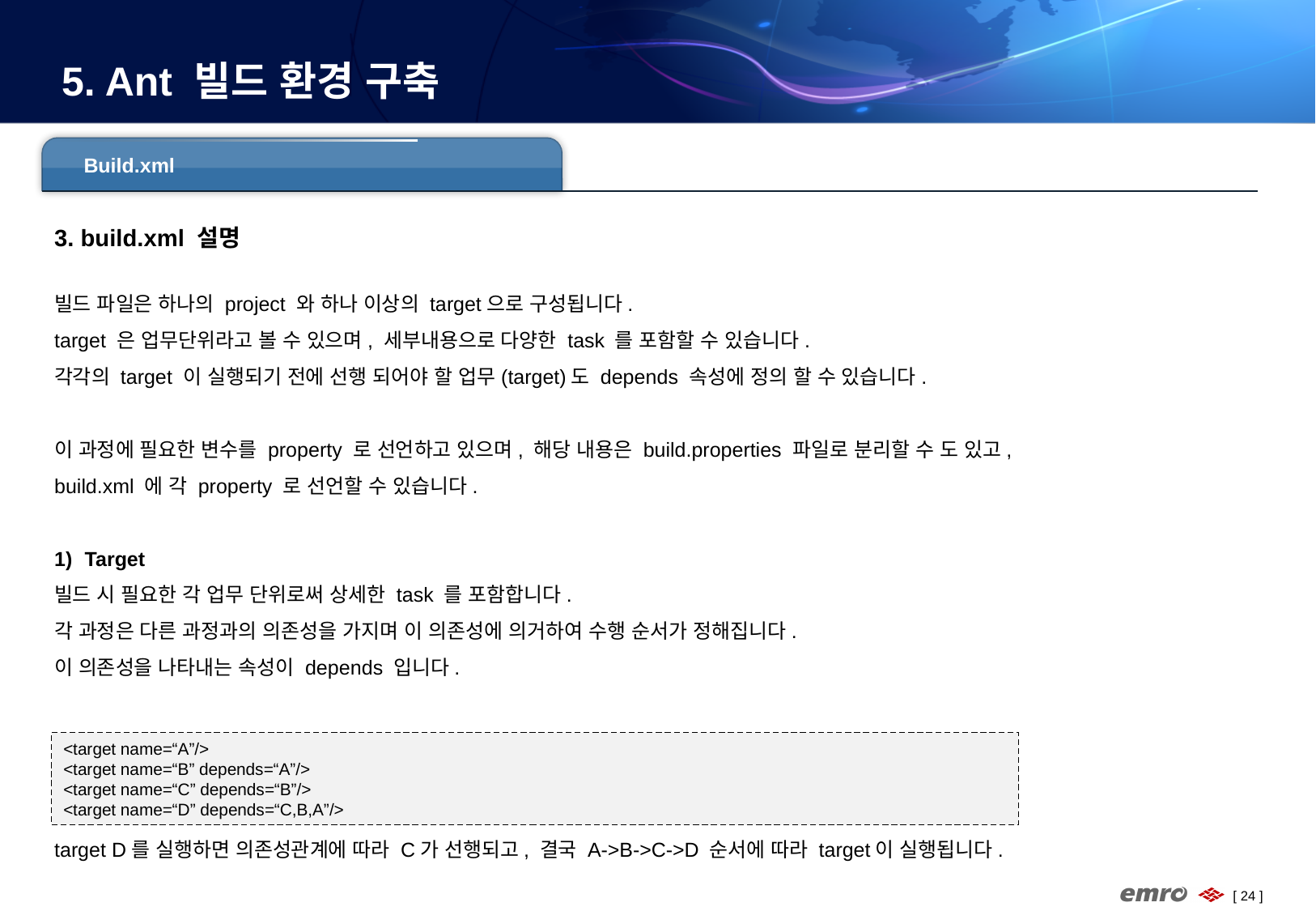

# 5. Ant 빌드 환경 구축

Build.xml

3. build.xml 설명

빌드 파일은 하나의 project 와 하나 이상의 target으로 구성됩니다.
target 은 업무단위라고 볼 수 있으며, 세부내용으로 다양한 task 를 포함할 수 있습니다.
각각의 target 이 실행되기 전에 선행 되어야 할 업무(target)도 depends 속성에 정의 할 수 있습니다.

이 과정에 필요한 변수를 property 로 선언하고 있으며, 해당 내용은 build.properties 파일로 분리할 수 도 있고,
build.xml 에 각 property 로 선언할 수 있습니다.

Target
빌드 시 필요한 각 업무 단위로써 상세한 task 를 포함합니다.
각 과정은 다른 과정과의 의존성을 가지며 이 의존성에 의거하여 수행 순서가 정해집니다.
이 의존성을 나타내는 속성이 depends 입니다.

target D를 실행하면 의존성관계에 따라 C가 선행되고, 결국 A->B->C->D 순서에 따라 target이 실행됩니다.

<target name=“A”/>
<target name=“B” depends=“A”/>
<target name=“C” depends=“B”/>
<target name=“D” depends=“C,B,A”/>